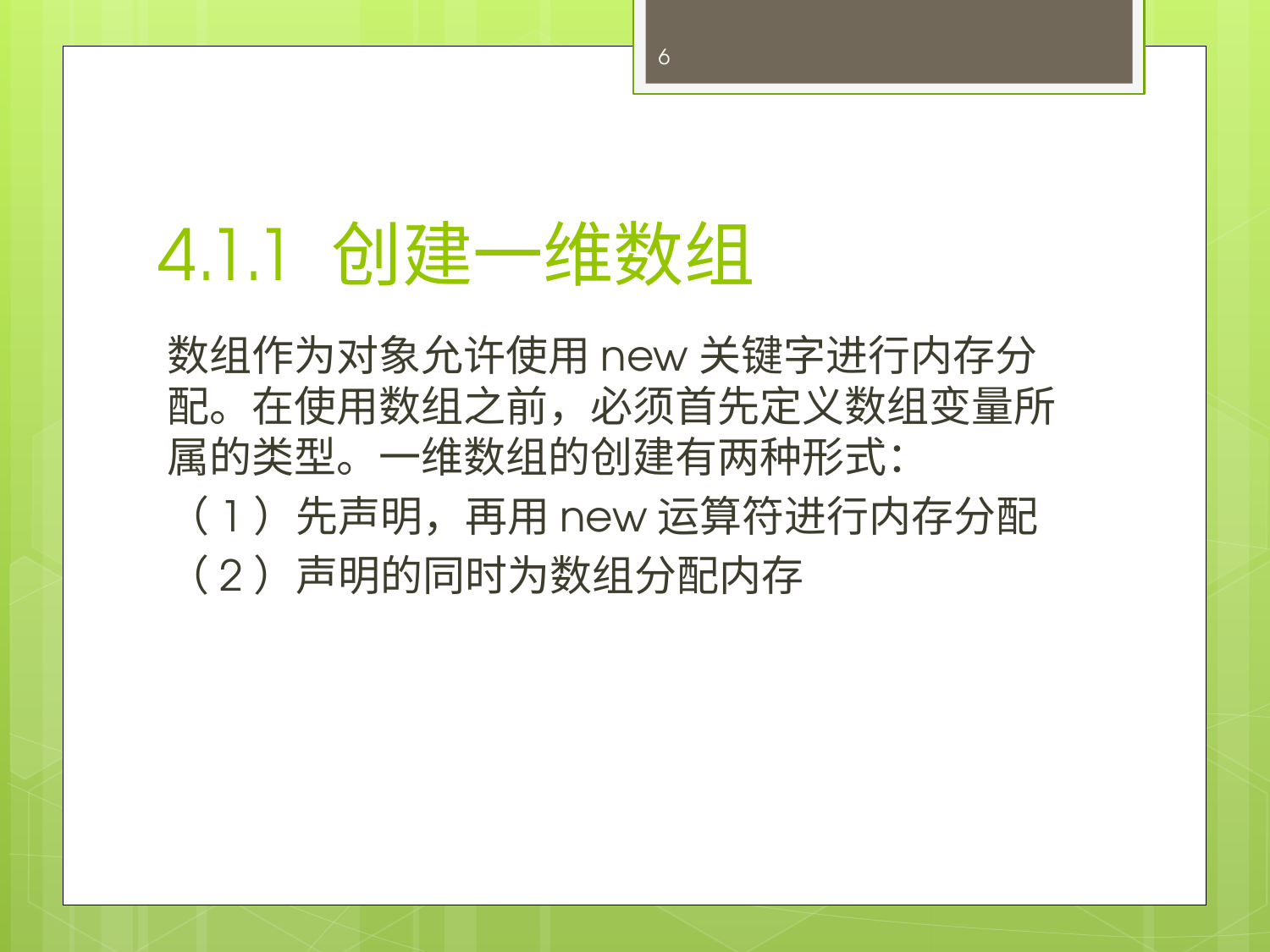

6
# 4.1.1 创建一维数组
数组作为对象允许使用new关键字进行内存分配。在使用数组之前，必须首先定义数组变量所属的类型。一维数组的创建有两种形式：
（1）先声明，再用new运算符进行内存分配
（2）声明的同时为数组分配内存